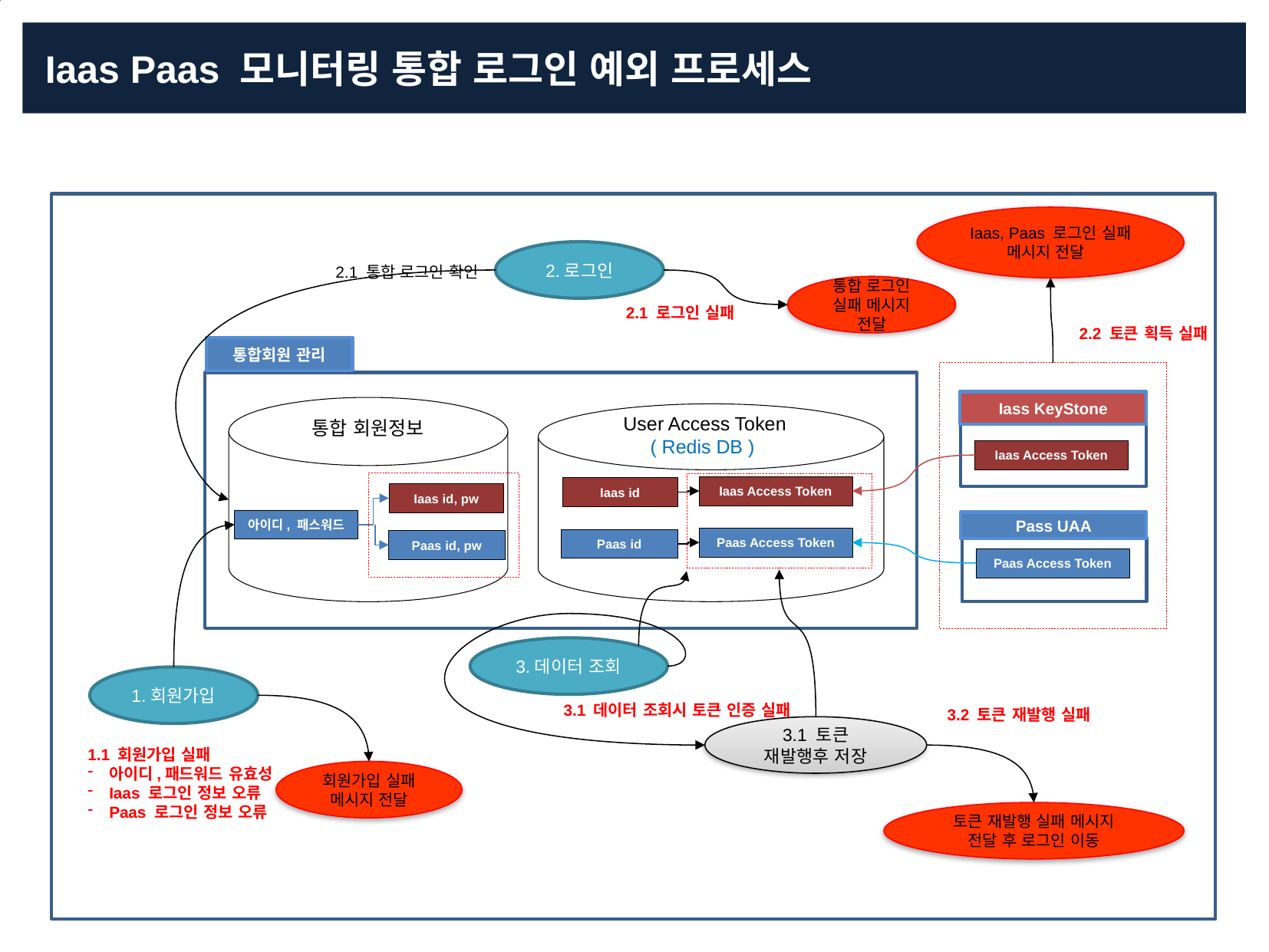

Iaas Paas 모니터링 통합 로그인 예외 프로세스

Iaas, Paas 로그인 실패 메시지 전달
2.로그인
2.1 통합 로그인 확인
통합 로그인 실패 메시지 전달
2.1 로그인 실패
2.2 토큰 획득 실패
통합회원 관리

Iass KeyStone

User Access Token
     ( Redis DB )
통합 회원정보

Iaas Access Token

Iaas Access Token
Iaas id
Iaas id, pw
아이디, 패스워드
Pass UAA
Paas Access Token
Paas id
Paas id, pw

Paas Access Token
3.데이터 조회
1.회원가입
3.1 데이터 조회시 토큰 인증 실패
3.2 토큰 재발행 실패
3.1 토큰 재발행후 저장
1.1 회원가입 실패
아이디,패드워드 유효성
Iaas 로그인 정보 오류
Paas 로그인 정보 오류
회원가입 실패 메시지 전달
토큰 재발행 실패 메시지 전달 후 로그인 이동